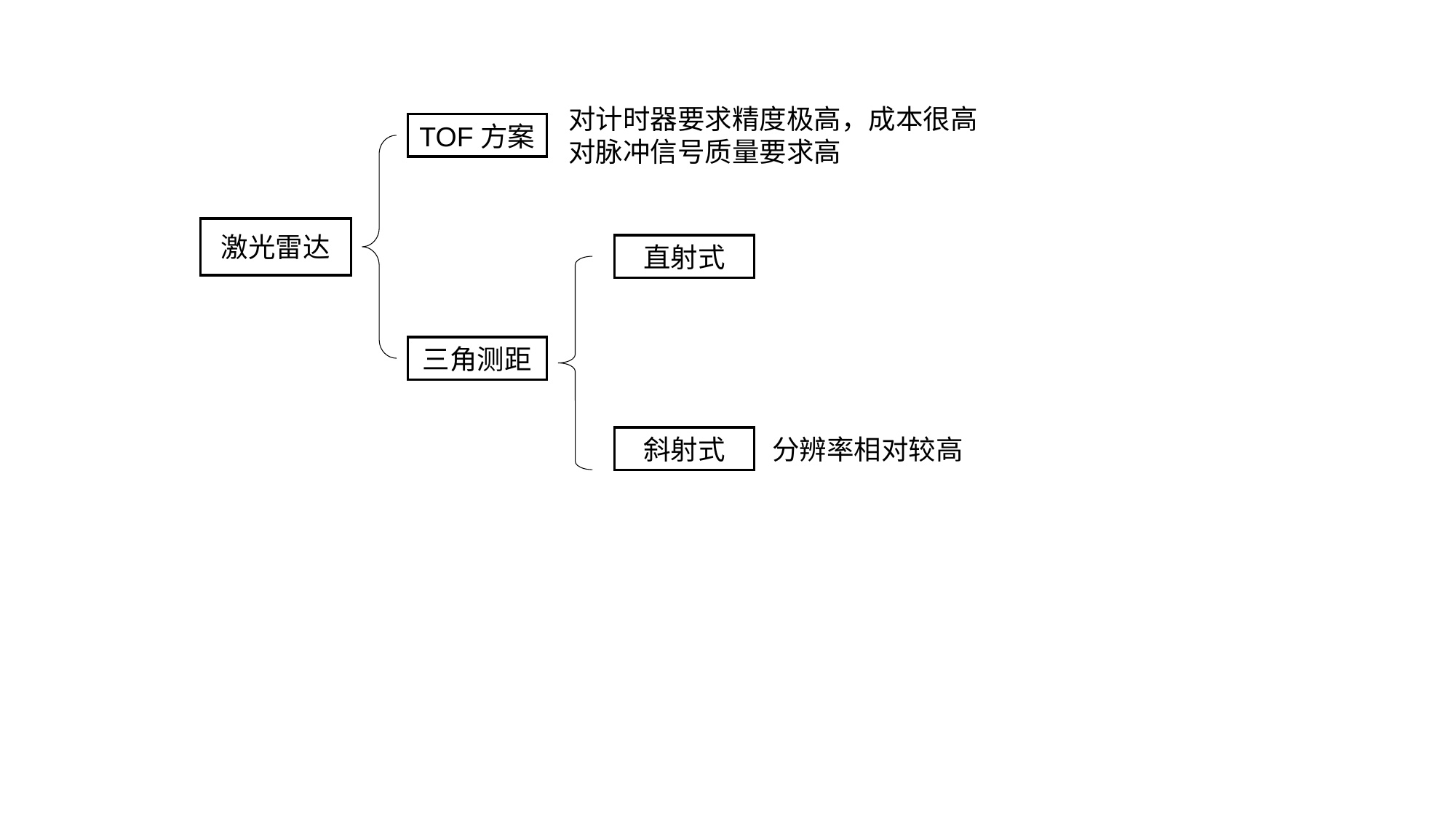

对计时器要求精度极高，成本很高
对脉冲信号质量要求高
TOF方案

激光雷达
直射式

三角测距
分辨率相对较高
斜射式